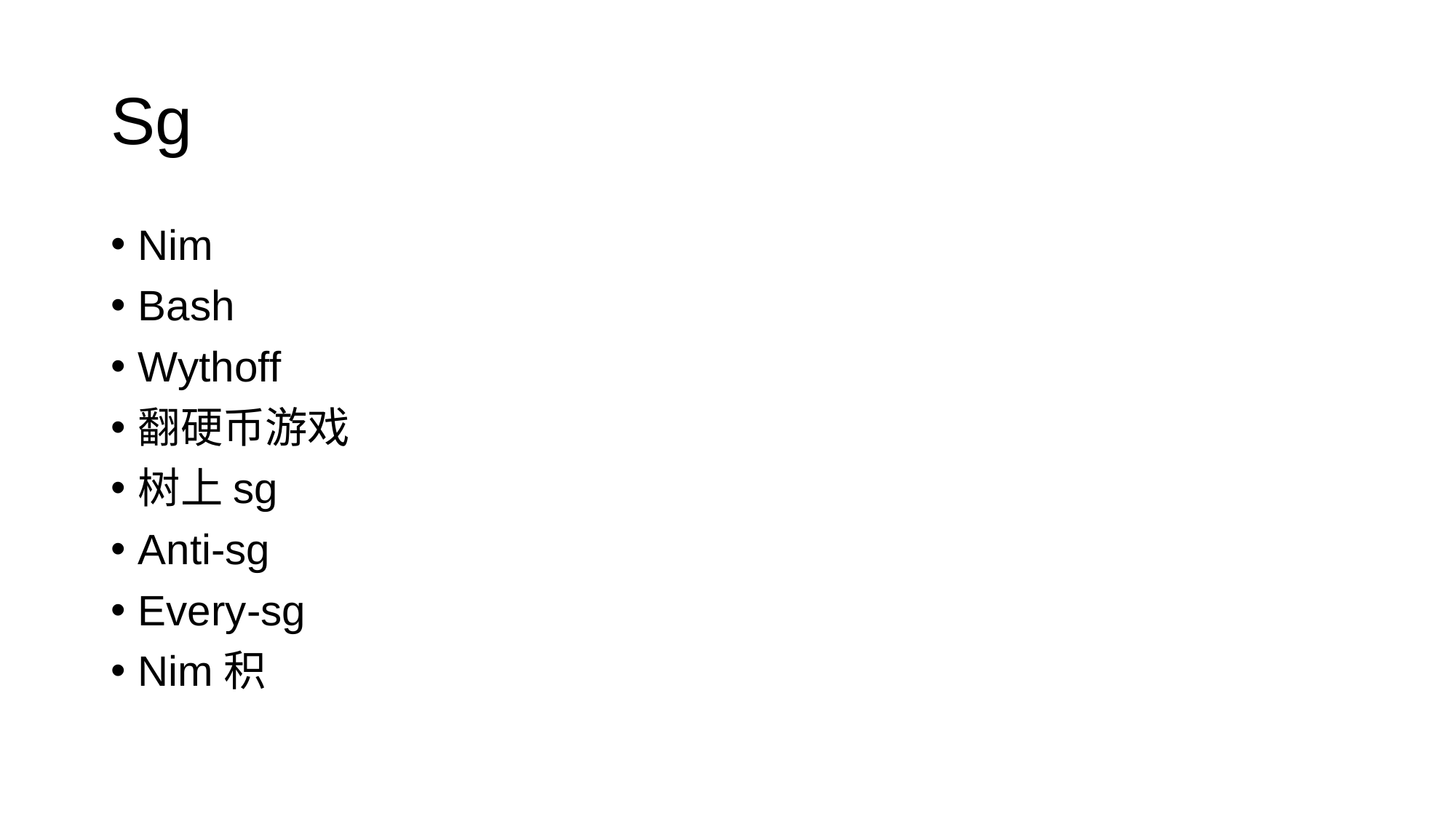

# Sg
Nim
Bash
Wythoff
翻硬币游戏
树上sg
Anti-sg
Every-sg
Nim积